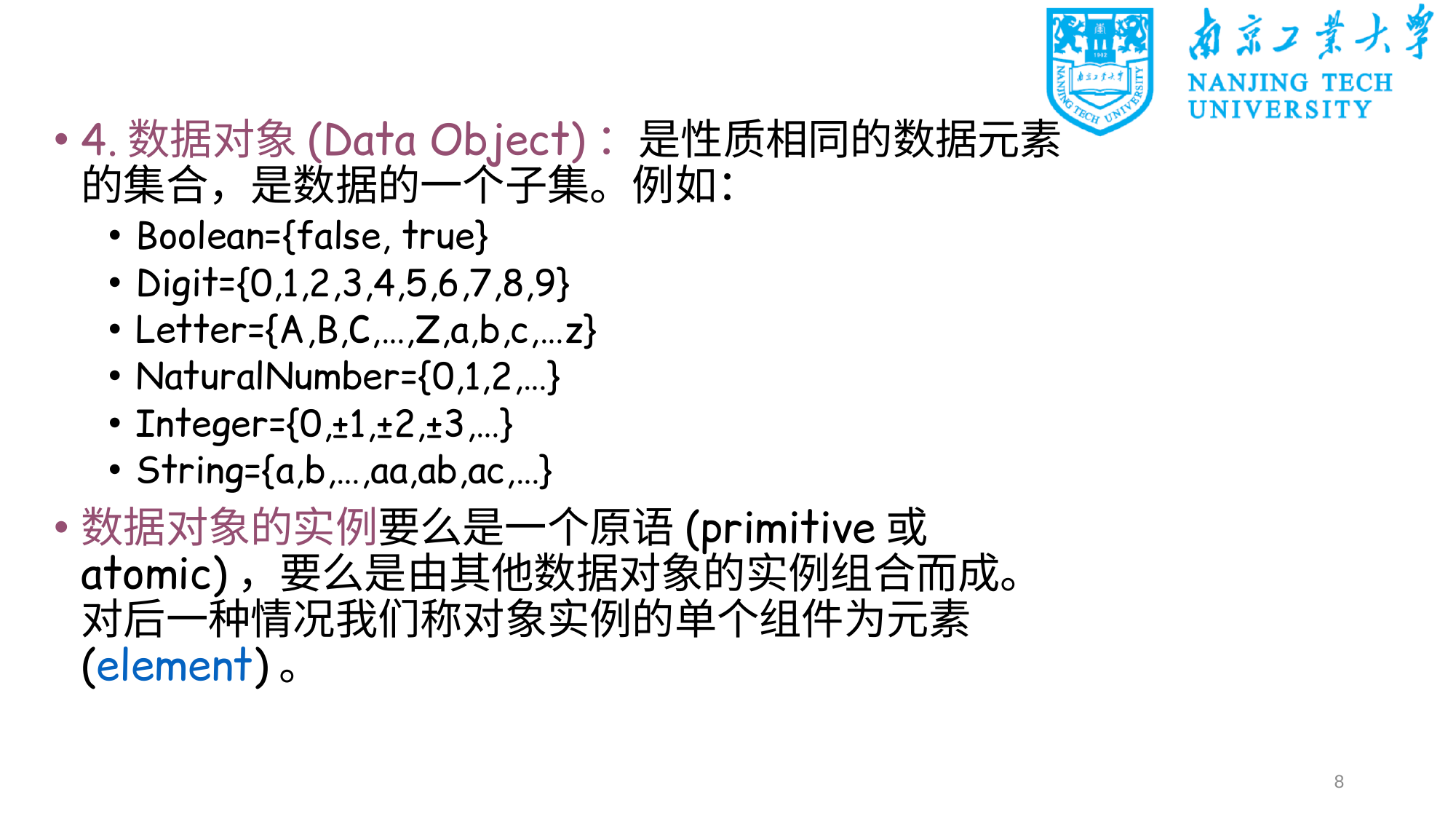

4.数据对象(Data Object)：是性质相同的数据元素的集合，是数据的一个子集。例如：
Boolean={false, true}
Digit={0,1,2,3,4,5,6,7,8,9}
Letter={A,B,C,…,Z,a,b,c,…z}
NaturalNumber={0,1,2,…}
Integer={0,±1,±2,±3,…}
String={a,b,…,aa,ab,ac,…}
数据对象的实例要么是一个原语(primitive或atomic)，要么是由其他数据对象的实例组合而成。对后一种情况我们称对象实例的单个组件为元素(element)。
8